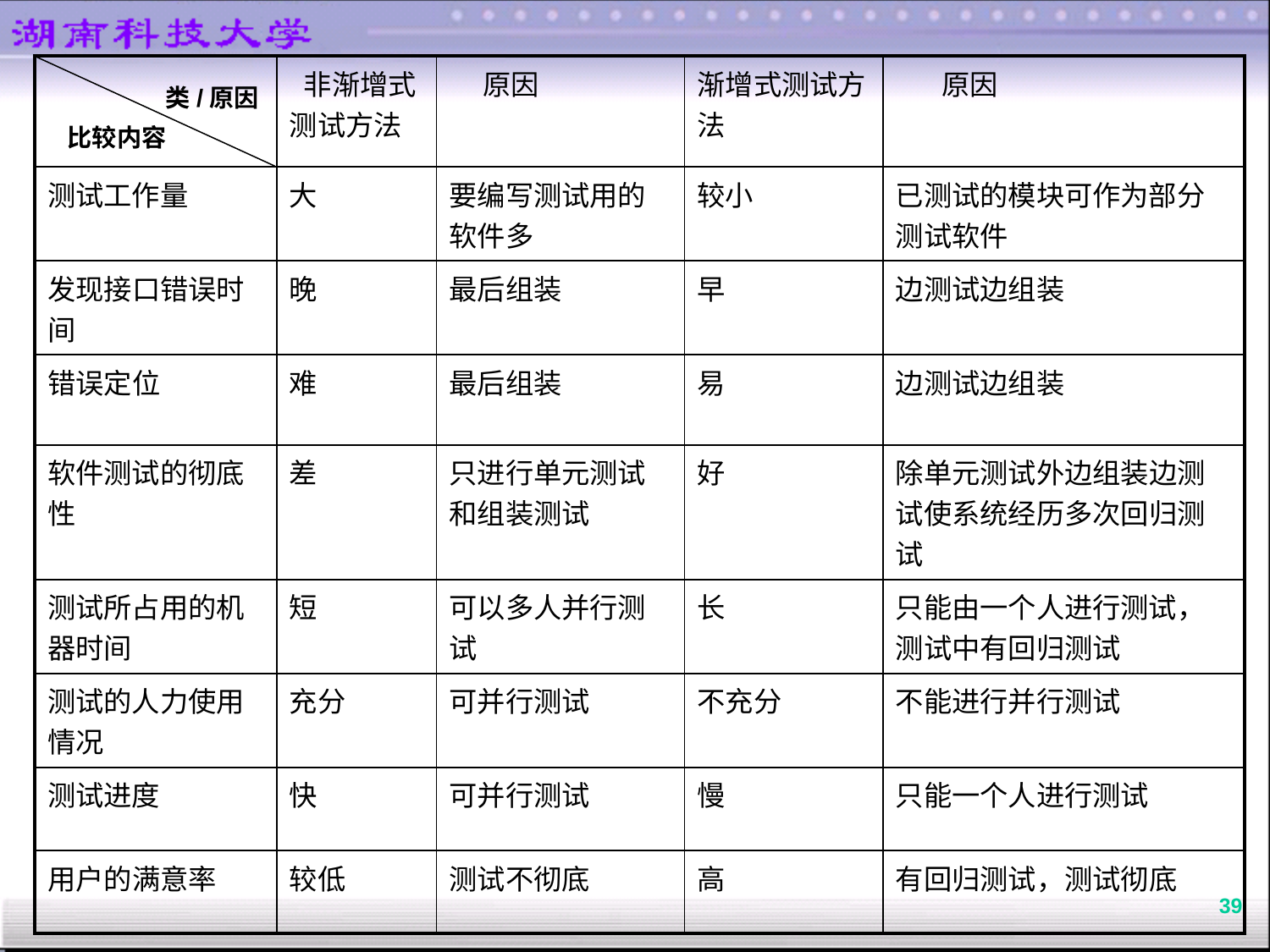

|  | 非渐增式测试方法 | 原因 | 渐增式测试方法 | 原因 |
| --- | --- | --- | --- | --- |
| 测试工作量 | 大 | 要编写测试用的软件多 | 较小 | 已测试的模块可作为部分测试软件 |
| 发现接口错误时间 | 晚 | 最后组装 | 早 | 边测试边组装 |
| 错误定位 | 难 | 最后组装 | 易 | 边测试边组装 |
| 软件测试的彻底性 | 差 | 只进行单元测试和组装测试 | 好 | 除单元测试外边组装边测试使系统经历多次回归测试 |
| 测试所占用的机器时间 | 短 | 可以多人并行测试 | 长 | 只能由一个人进行测试，测试中有回归测试 |
| 测试的人力使用情况 | 充分 | 可并行测试 | 不充分 | 不能进行并行测试 |
| 测试进度 | 快 | 可并行测试 | 慢 | 只能一个人进行测试 |
| 用户的满意率 | 较低 | 测试不彻底 | 高 | 有回归测试，测试彻底 |

 类/原因
比较内容
39